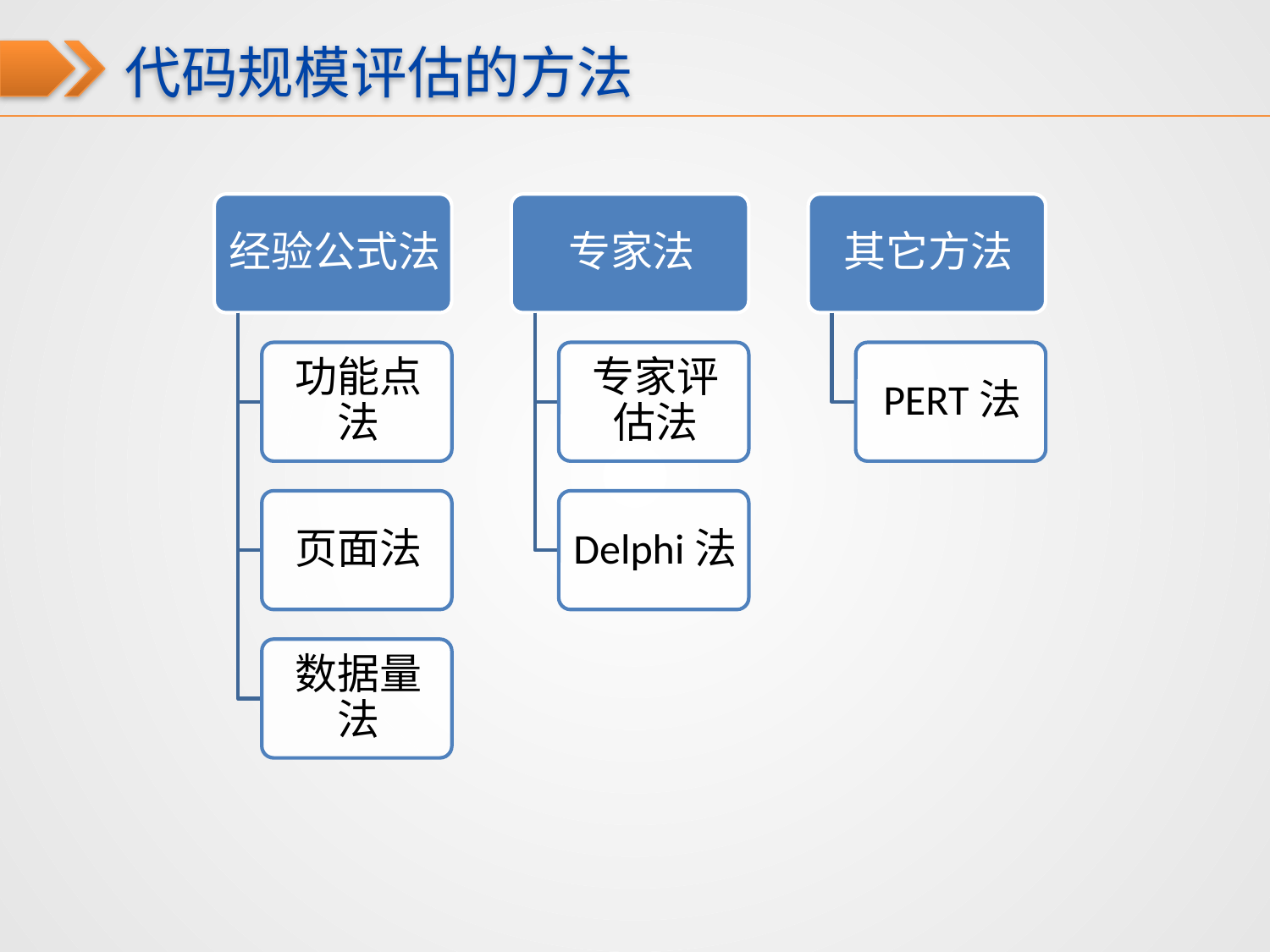

代码规模评估的方法

经验公式法
功能点法
页面法
数据量法
专家法
专家评估法
Delphi法
其它方法
PERT法